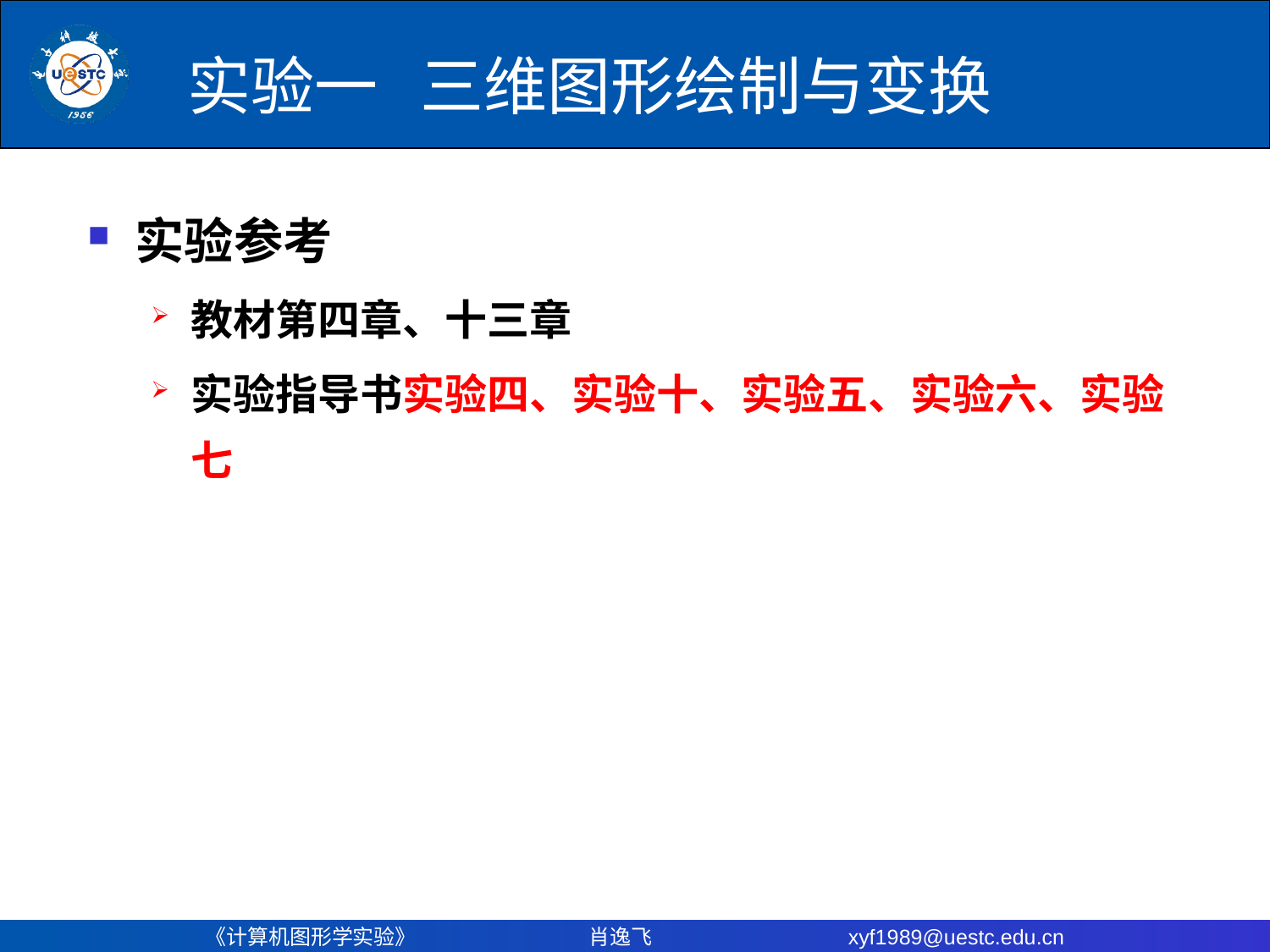

# 实验一   三维图形绘制与变换
实验参考
教材第四章、十三章
实验指导书实验四、实验十、实验五、实验六、实验七